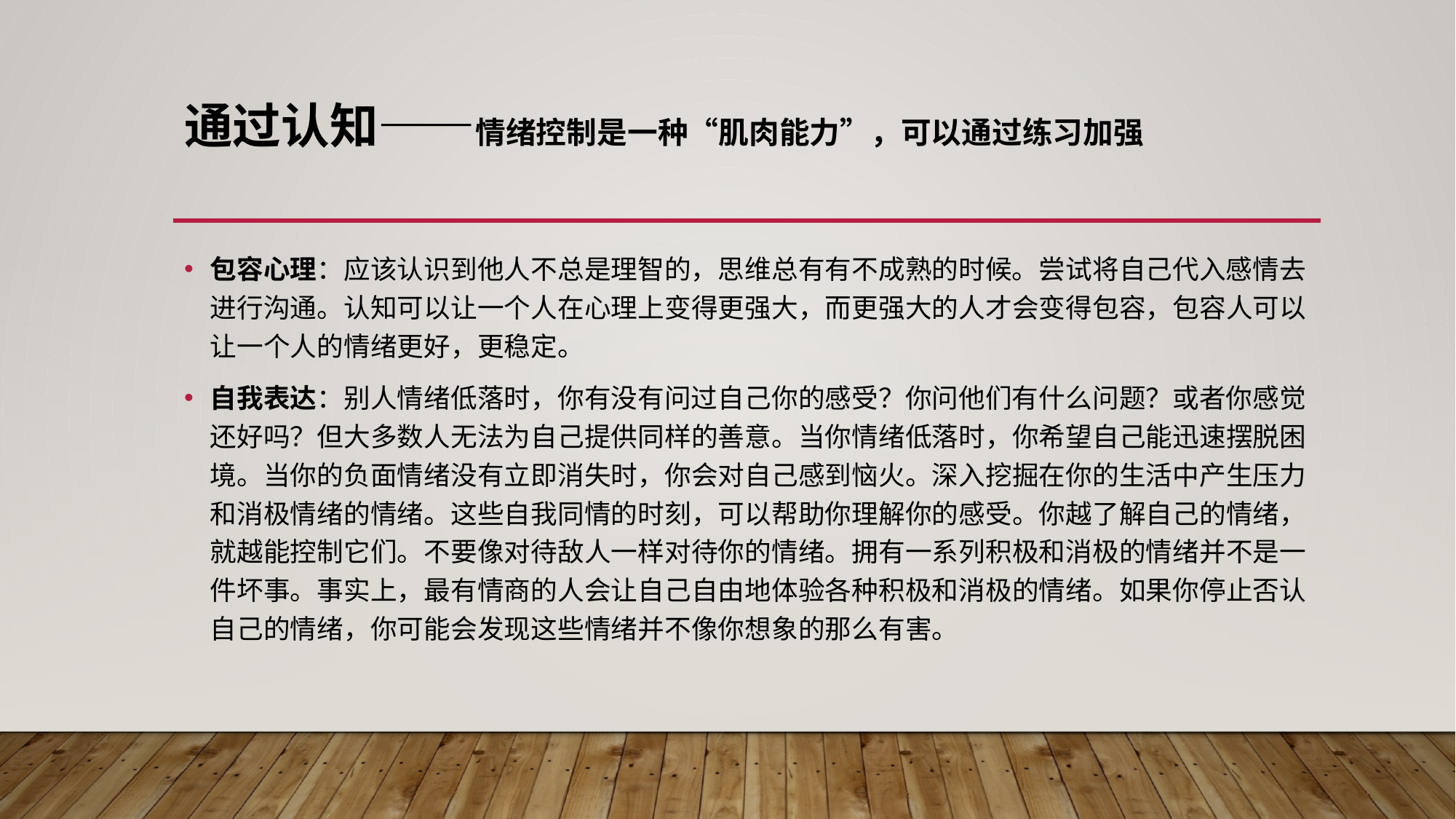

# 通过认知——情绪控制是一种“肌肉能力”，可以通过练习加强
包容心理：应该认识到他人不总是理智的，思维总有有不成熟的时候。尝试将自己代入感情去进行沟通。认知可以让一个人在心理上变得更强大，而更强大的人才会变得包容，包容人可以让一个人的情绪更好，更稳定。
自我表达：别人情绪低落时，你有没有问过自己你的感受？你问他们有什么问题？或者你感觉还好吗？但大多数人无法为自己提供同样的善意。当你情绪低落时，你希望自己能迅速摆脱困境。当你的负面情绪没有立即消失时，你会对自己感到恼火。深入挖掘在你的生活中产生压力和消极情绪的情绪。这些自我同情的时刻，可以帮助你理解你的感受。你越了解自己的情绪，就越能控制它们。不要像对待敌人一样对待你的情绪。拥有一系列积极和消极的情绪并不是一件坏事。事实上，最有情商的人会让自己自由地体验各种积极和消极的情绪。如果你停止否认自己的情绪，你可能会发现这些情绪并不像你想象的那么有害。